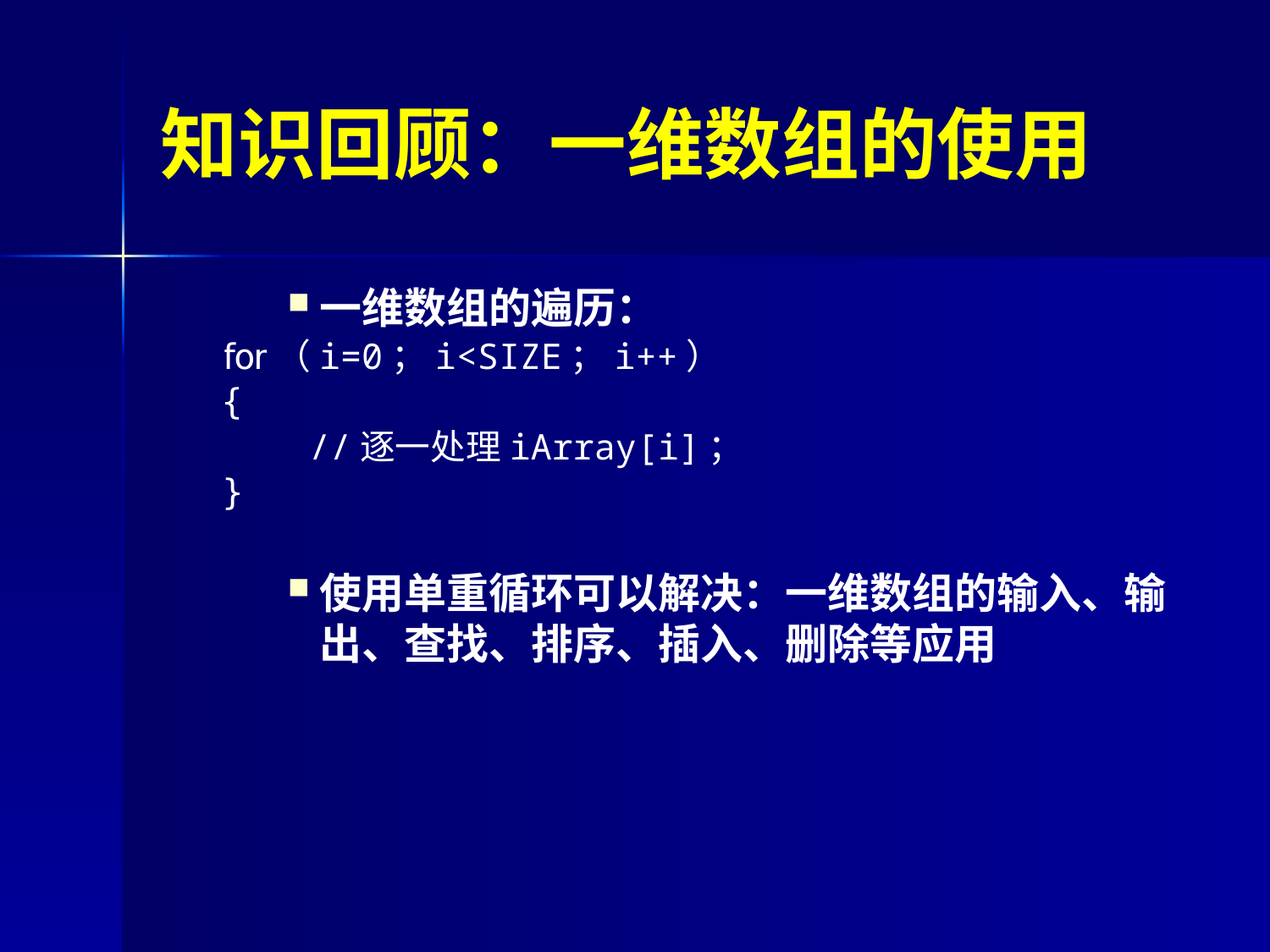

# 知识回顾：一维数组的使用
一维数组的遍历：
for（i=0；i<SIZE；i++）
{
    //逐一处理iArray[i]；
}

使用单重循环可以解决：一维数组的输入、输出、查找、排序、插入、删除等应用